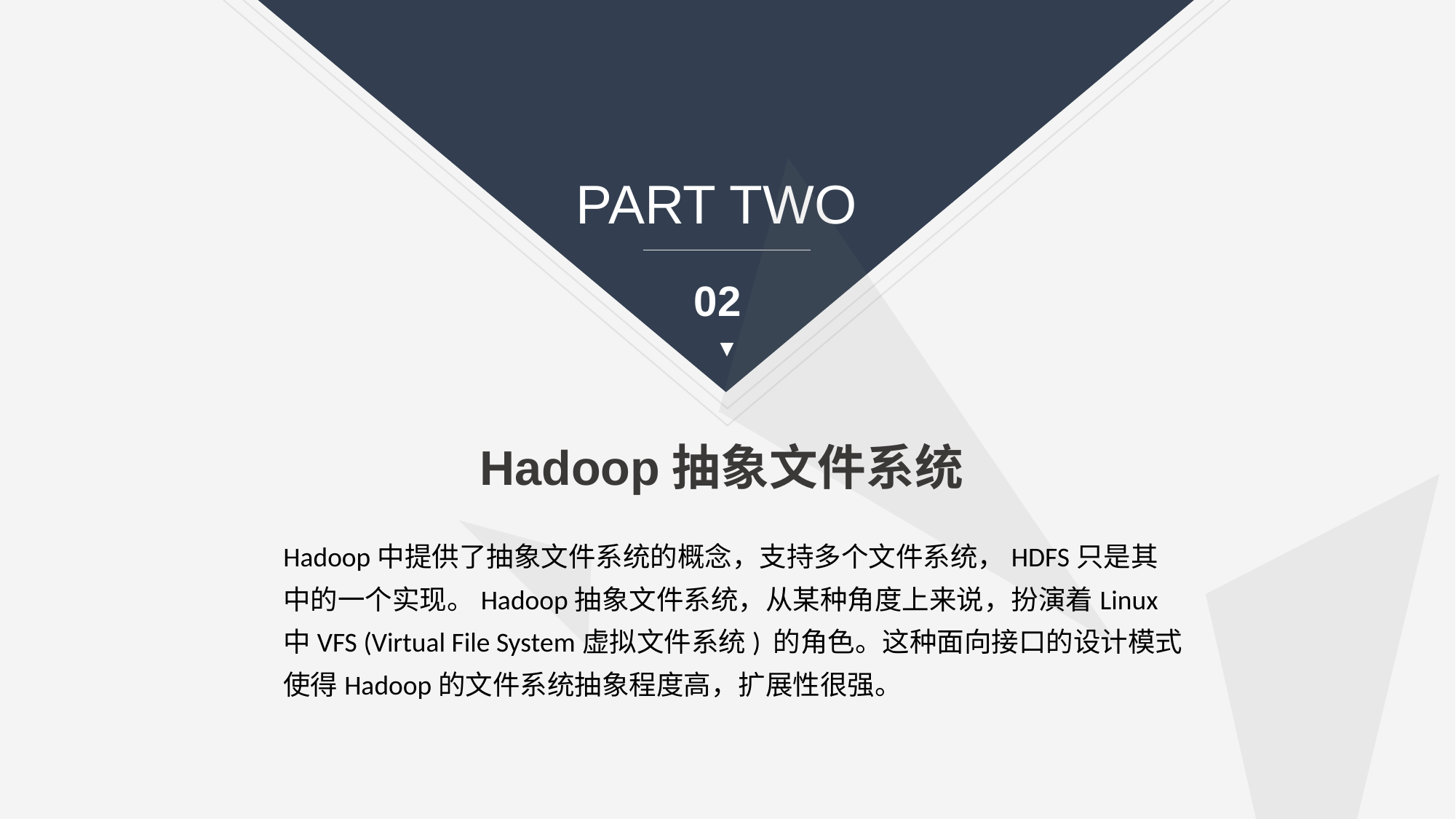

PART TWO
02

Hadoop抽象文件系统

Hadoop中提供了抽象文件系统的概念，支持多个文件系统，HDFS只是其中的一个实现。Hadoop抽象文件系统，从某种角度上来说，扮演着Linux中VFS (Virtual File System虚拟文件系统) 的角色。这种面向接口的设计模式使得Hadoop的文件系统抽象程度高，扩展性很强。